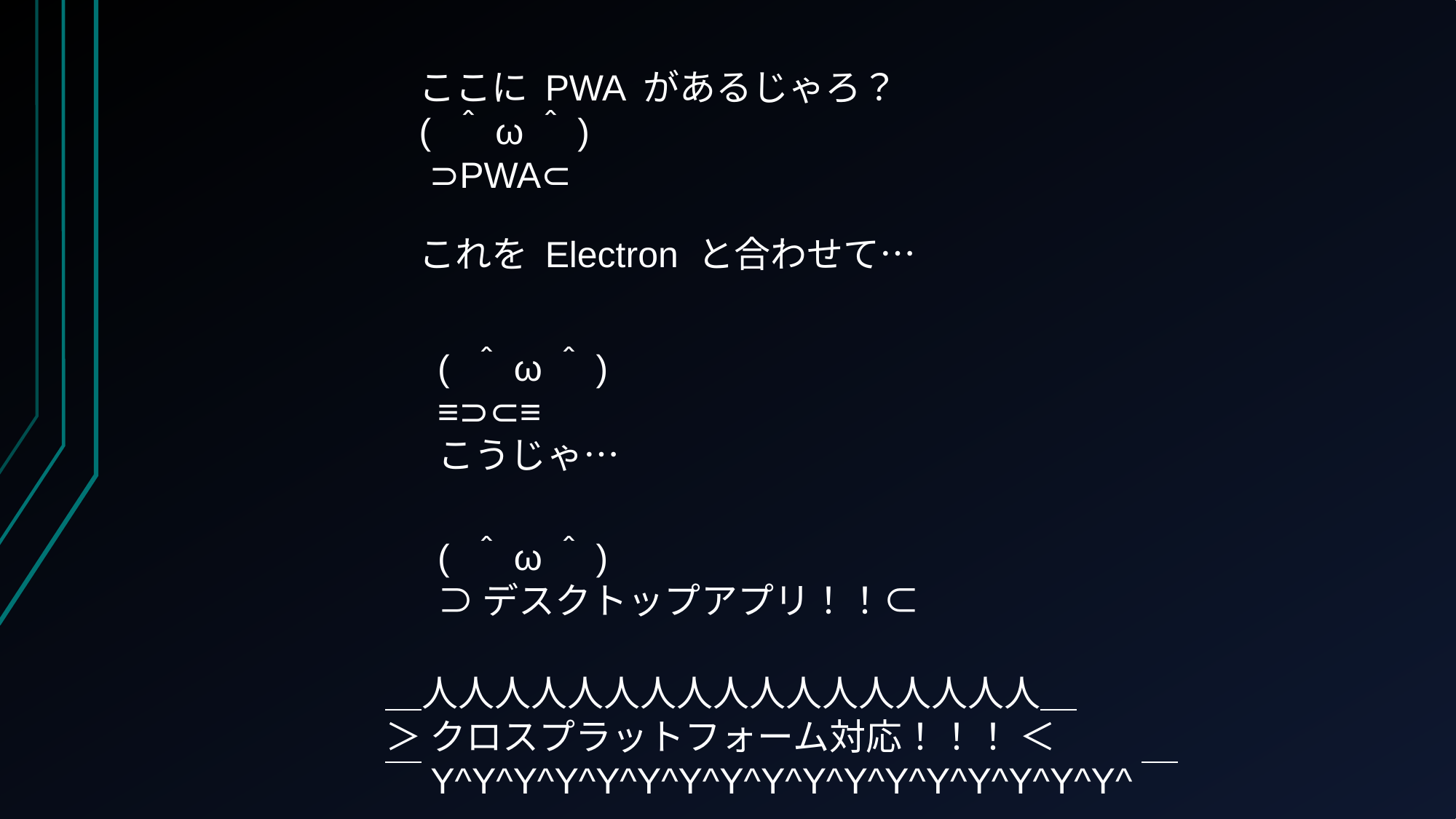

ここに PWA があるじゃろ？
( ＾ω＾)
 ⊃PWA⊂
これを Electron と合わせて…
( ＾ω＾)
≡⊃⊂≡
こうじゃ…
( ＾ω＾)
⊃デスクトップアプリ！！⊂
＿人人人人人人人人人人人人人人人人人＿
＞ クロスプラットフォーム対応！！！ ＜
￣Y^Y^Y^Y^Y^Y^Y^Y^Y^Y^Y^Y^Y^Y^Y^Y^Y^￣